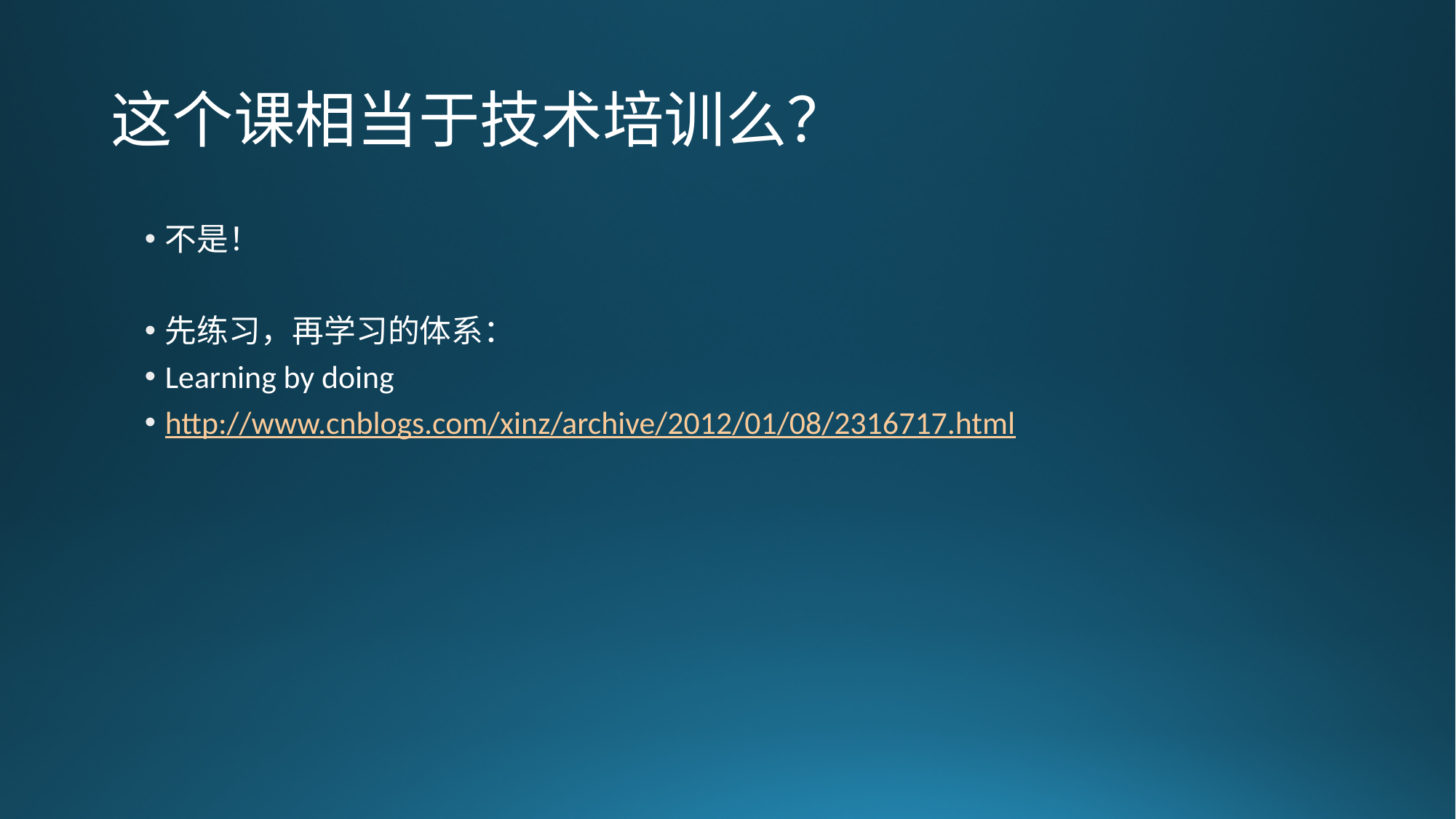

# 这个课相当于技术培训么？
不是！

先练习，再学习的体系：
Learning by doing
http://www.cnblogs.com/xinz/archive/2012/01/08/2316717.html